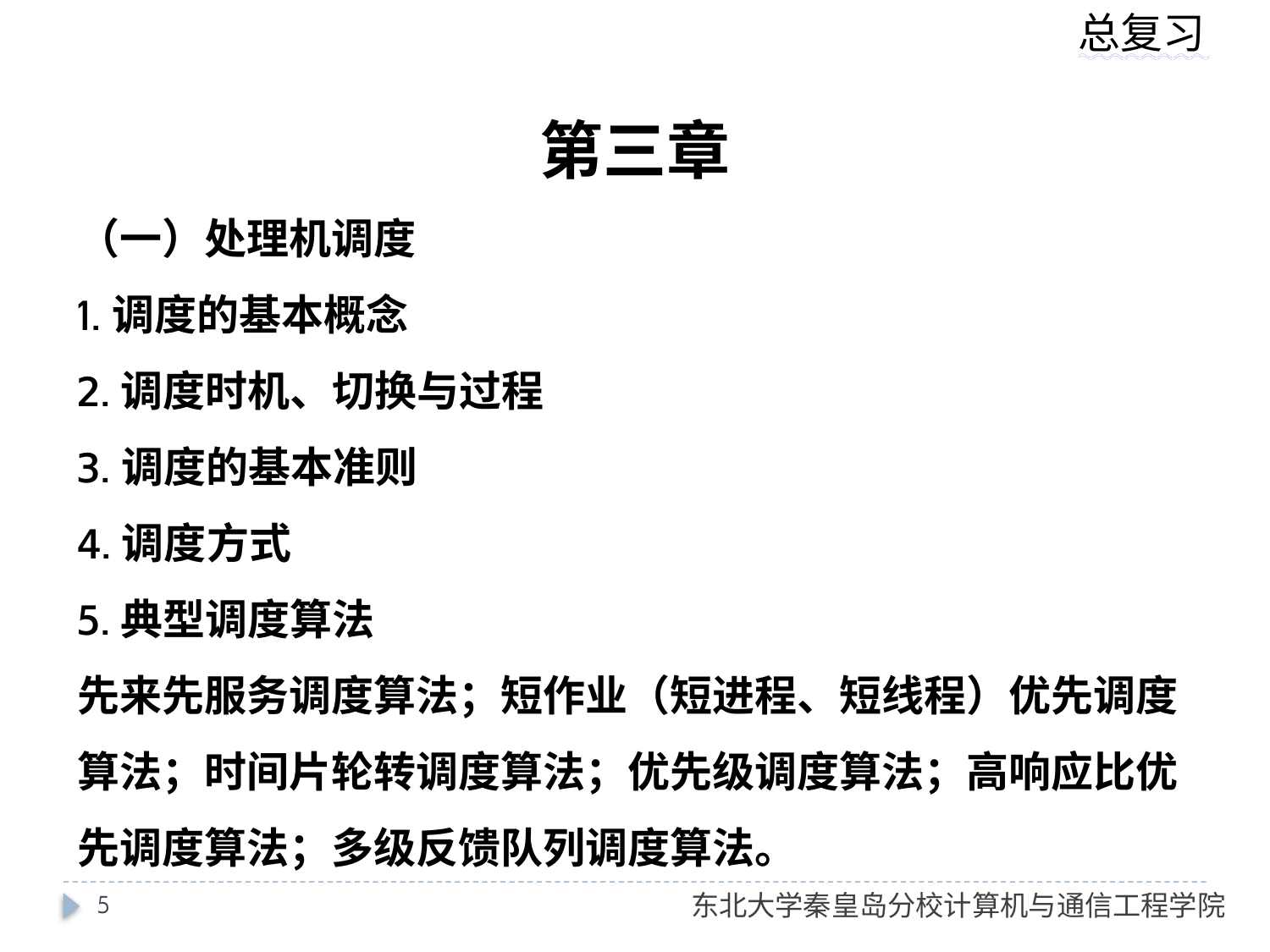

第三章
（一）处理机调度
1.调度的基本概念
2.调度时机、切换与过程
3.调度的基本准则
4.调度方式
5.典型调度算法
先来先服务调度算法；短作业（短进程、短线程）优先调度算法；时间片轮转调度算法；优先级调度算法；高响应比优先调度算法；多级反馈队列调度算法。
5